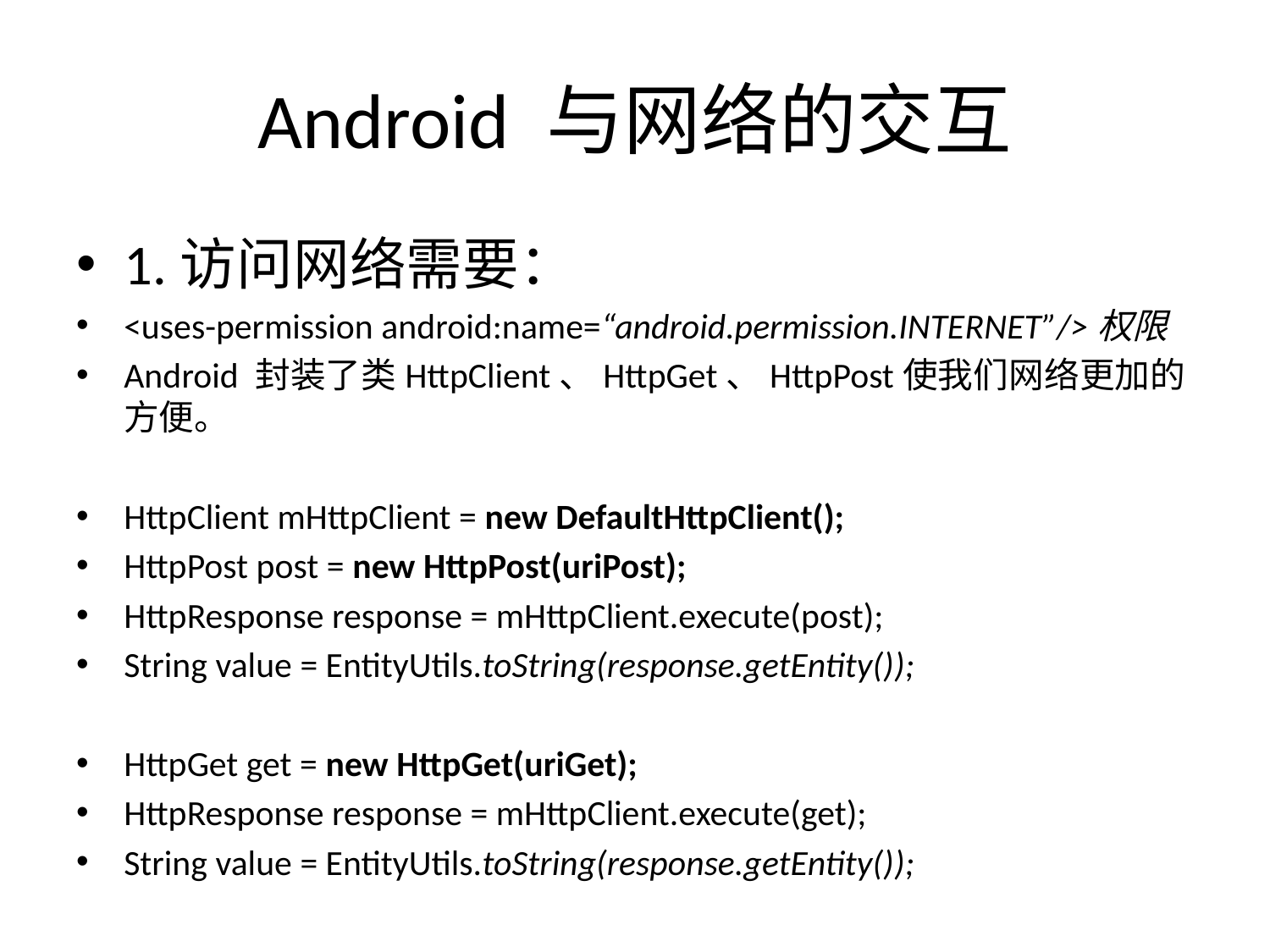

# Android 与网络的交互
1.访问网络需要：
<uses-permission android:name=“android.permission.INTERNET”/>权限
Android 封装了类HttpClient、HttpGet、HttpPost使我们网络更加的方便。

HttpClient mHttpClient = new DefaultHttpClient();
HttpPost post = new HttpPost(uriPost);
HttpResponse response = mHttpClient.execute(post);
String value = EntityUtils.toString(response.getEntity());

HttpGet get = new HttpGet(uriGet);
HttpResponse response = mHttpClient.execute(get);
String value = EntityUtils.toString(response.getEntity());